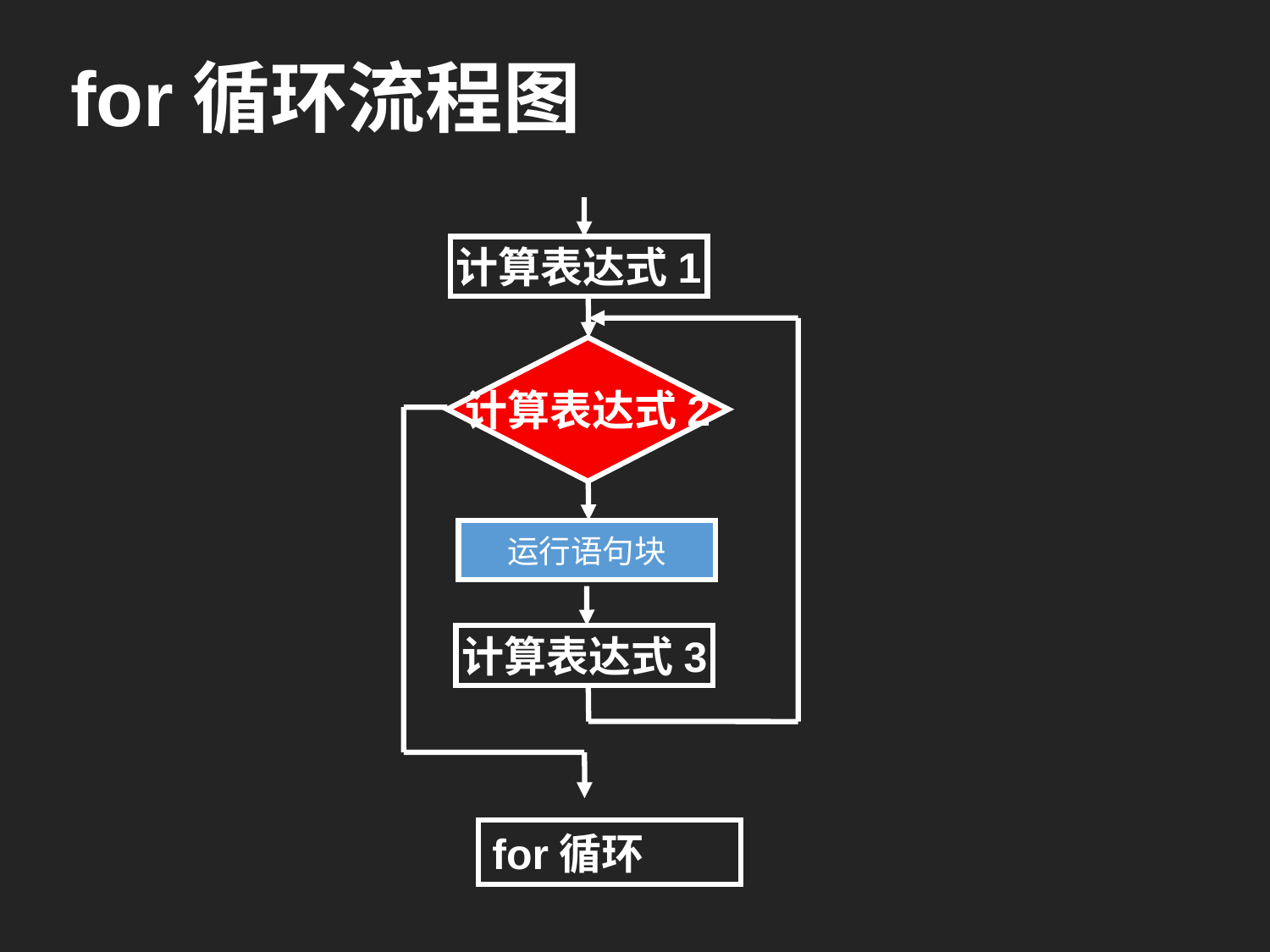

# for循环流程图

计算表达式1

计算表达式2

运行语句块

计算表达式3

for循环